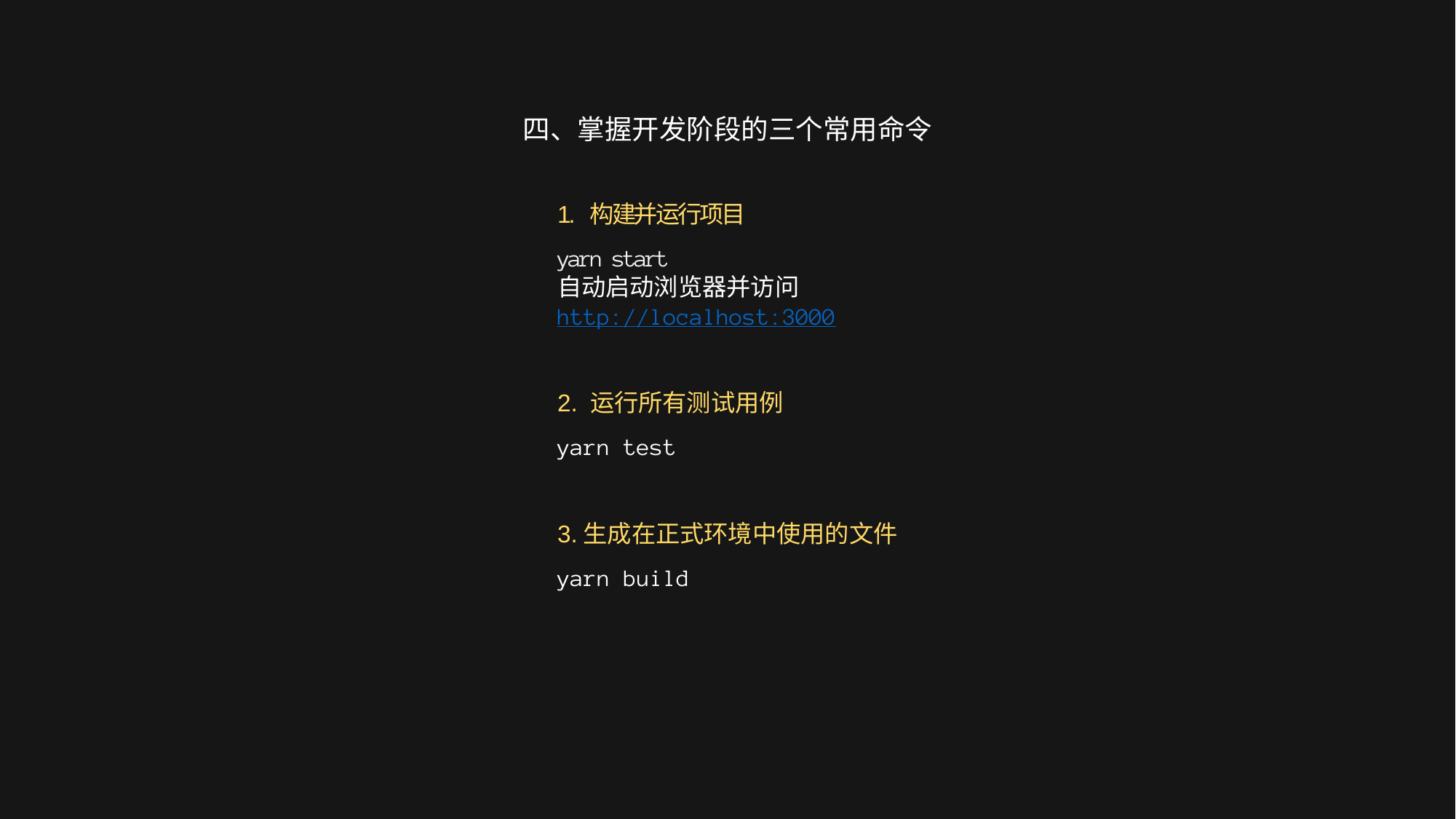

四、掌握开发阶段的三个常用命令
1.  构建并运行项目
yarn start
自动启动浏览器并访问
http://localhost:3000

2. 运行所有测试用例
yarn test

3.生成在正式环境中使用的文件
yarn build